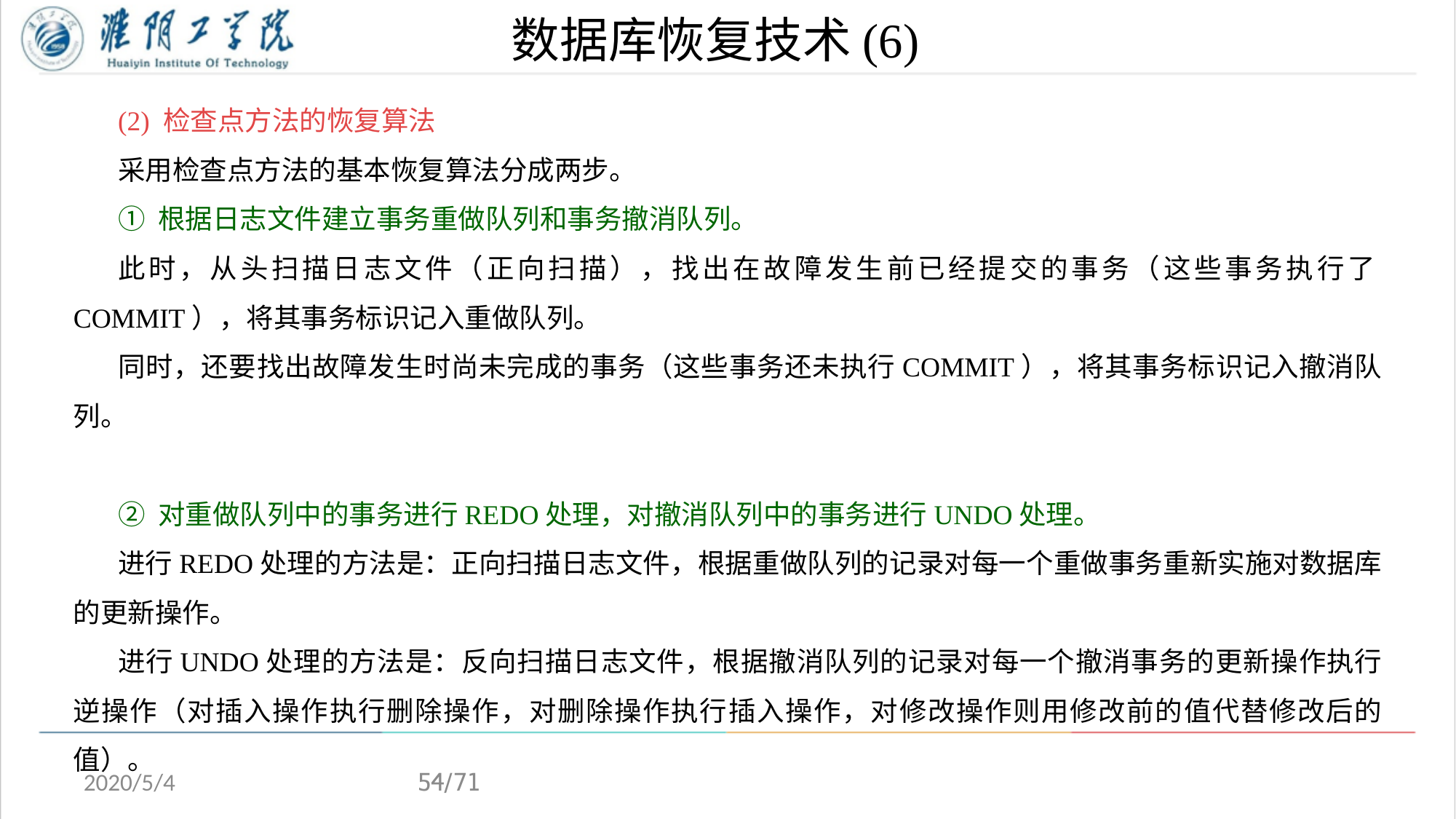

# 数据库恢复技术(6)
(2) 检查点方法的恢复算法
采用检查点方法的基本恢复算法分成两步。
① 根据日志文件建立事务重做队列和事务撤消队列。
此时，从头扫描日志文件（正向扫描），找出在故障发生前已经提交的事务（这些事务执行了COMMIT），将其事务标识记入重做队列。
同时，还要找出故障发生时尚未完成的事务（这些事务还未执行COMMIT），将其事务标识记入撤消队列。

② 对重做队列中的事务进行REDO处理，对撤消队列中的事务进行UNDO处理。
进行REDO处理的方法是：正向扫描日志文件，根据重做队列的记录对每一个重做事务重新实施对数据库的更新操作。
进行UNDO处理的方法是：反向扫描日志文件，根据撤消队列的记录对每一个撤消事务的更新操作执行逆操作（对插入操作执行删除操作，对删除操作执行插入操作，对修改操作则用修改前的值代替修改后的值）。

54/71
2020/5/4